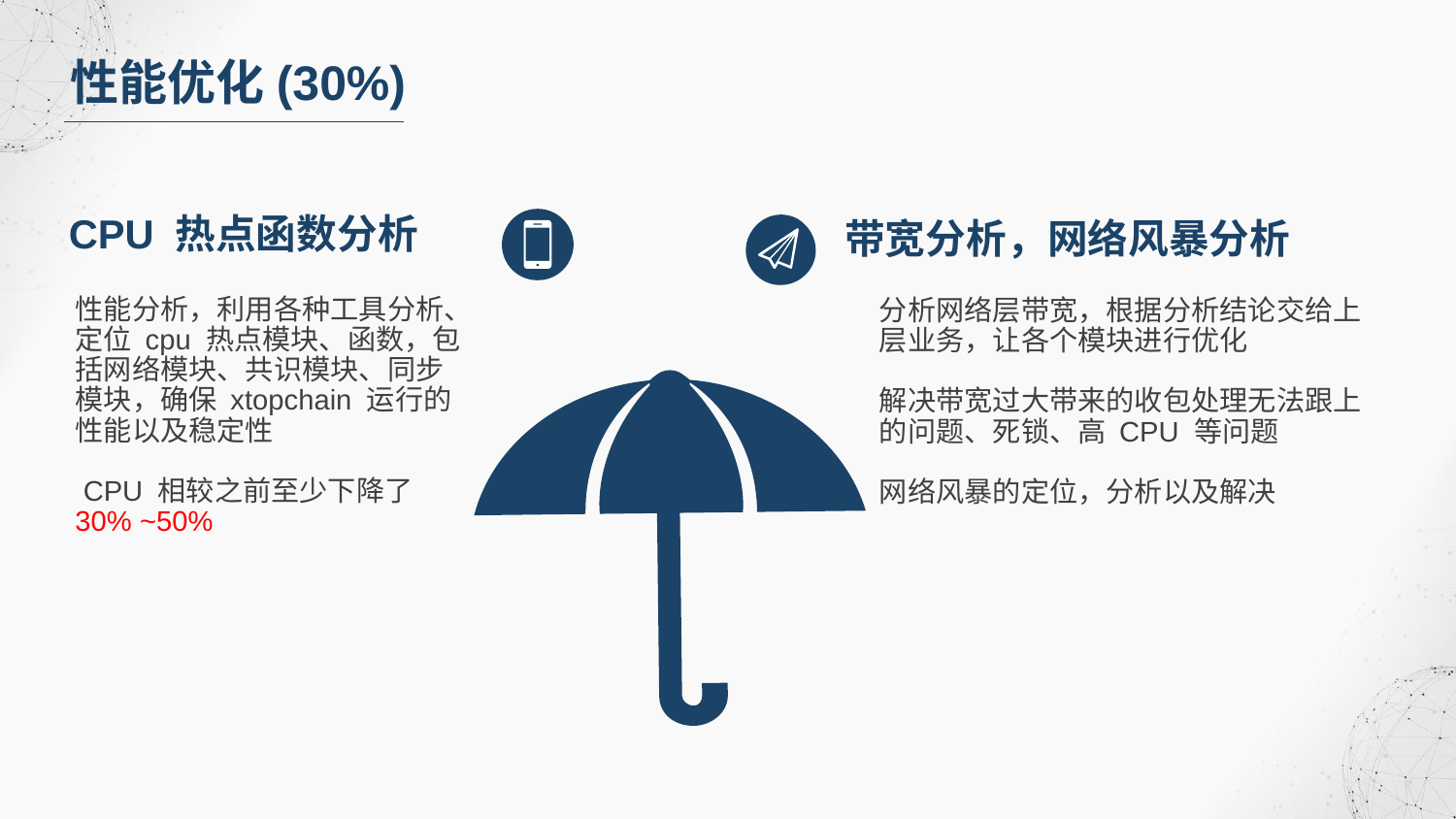

性能优化(30%)
CPU 热点函数分析
带宽分析，网络风暴分析

性能分析，利用各种工具分析、定位 cpu 热点模块、函数，包括网络模块、共识模块、同步模块，确保 xtopchain 运行的性能以及稳定性

 CPU 相较之前至少下降了 30% ~50%
分析网络层带宽，根据分析结论交给上层业务，让各个模块进行优化

解决带宽过大带来的收包处理无法跟上的问题、死锁、高 CPU 等问题

网络风暴的定位，分析以及解决